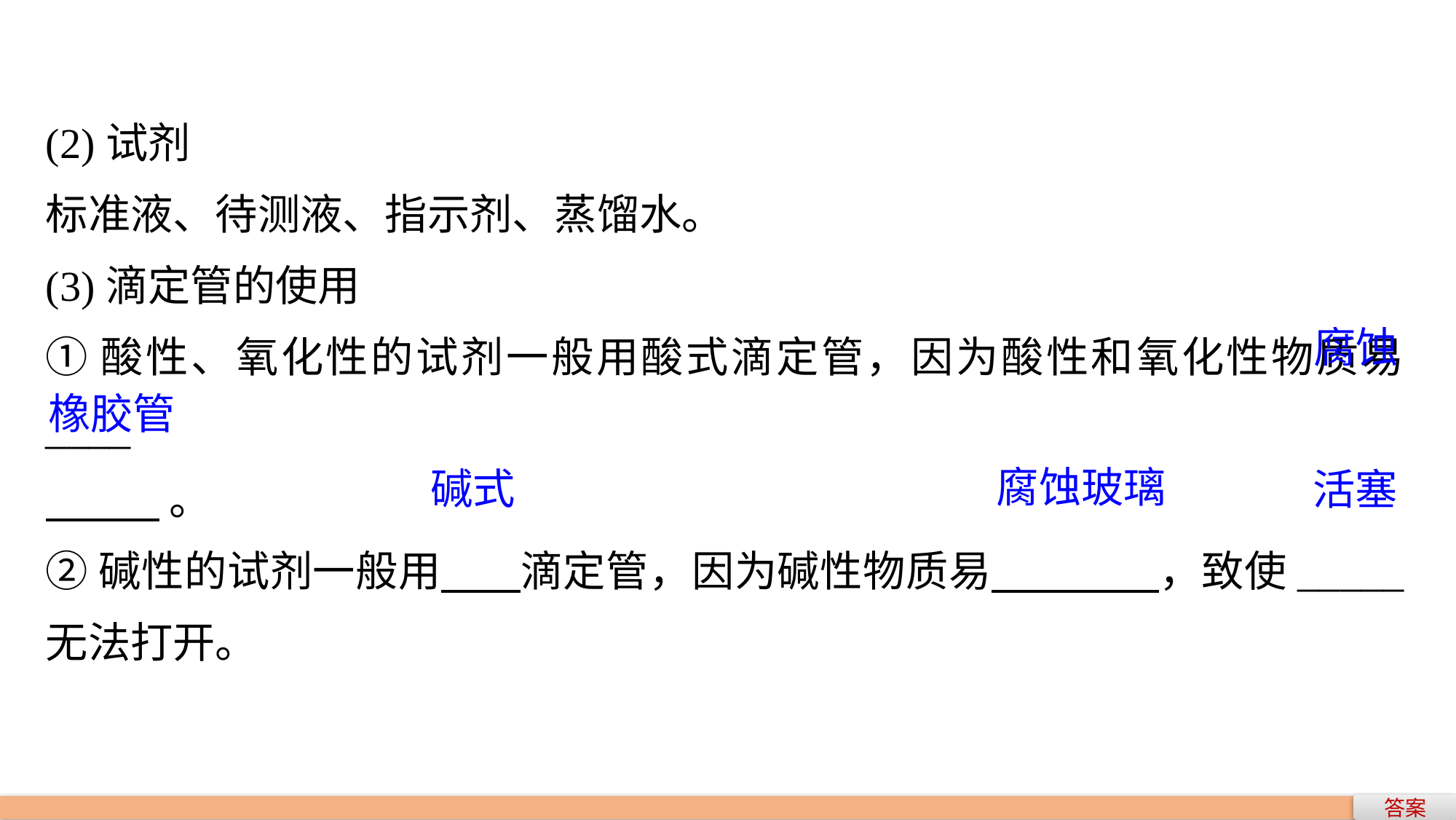

(2)试剂
标准液、待测液、指示剂、蒸馏水。
(3)滴定管的使用
①酸性、氧化性的试剂一般用酸式滴定管，因为酸性和氧化性物质易____
            。
②碱性的试剂一般用        滴定管，因为碱性物质易                 ，致使_____无法打开。
腐蚀
橡胶管
腐蚀玻璃
碱式
活塞
答案